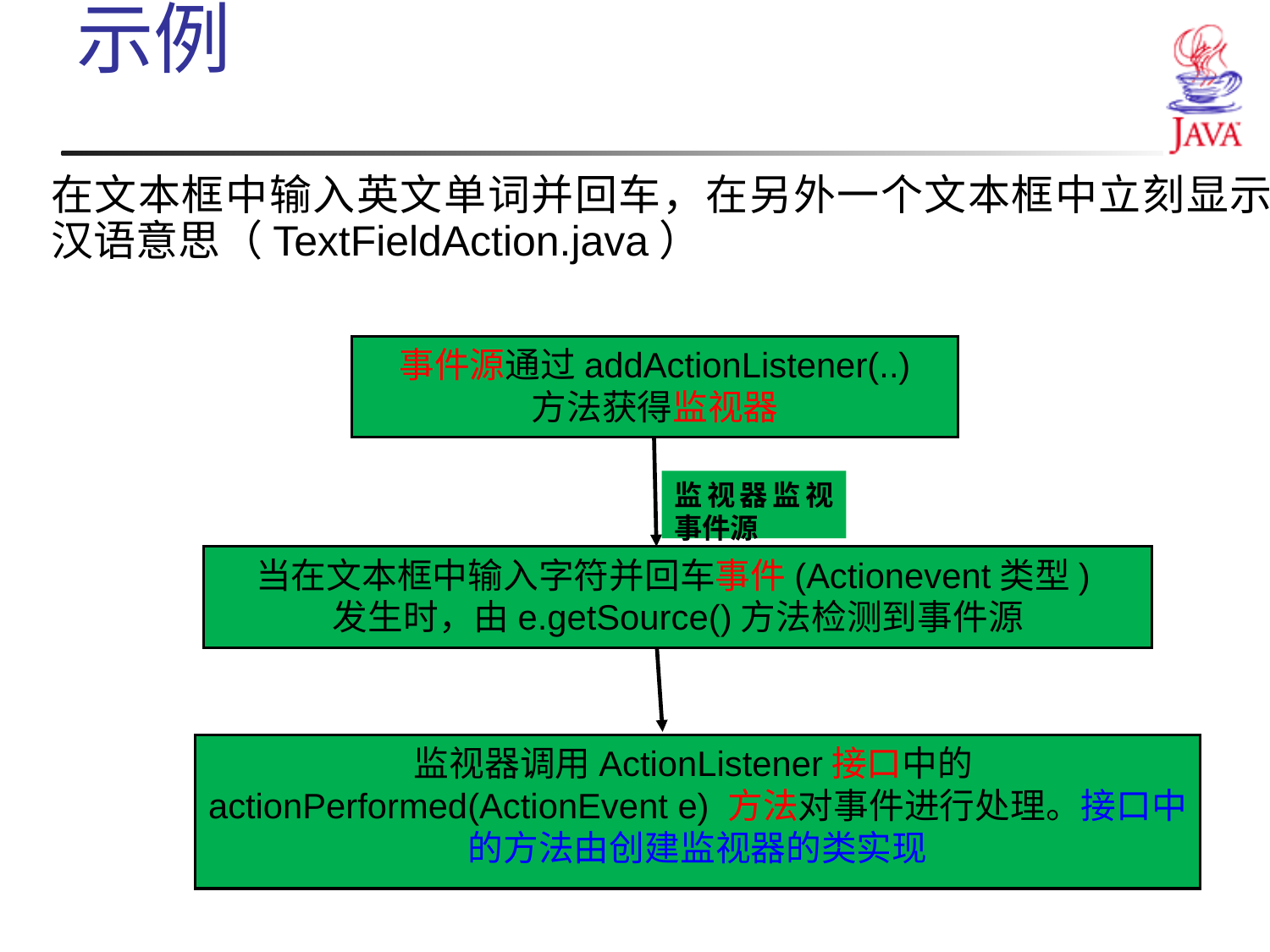

# 示例
在文本框中输入英文单词并回车，在另外一个文本框中立刻显示汉语意思（TextFieldAction.java）
事件源通过addActionListener(..)
方法获得监视器

监视器监视事件源
当在文本框中输入字符并回车事件(Actionevent类型)
发生时，由e.getSource()方法检测到事件源

监视器调用ActionListener接口中的actionPerformed(ActionEvent e) 方法对事件进行处理。接口中的方法由创建监视器的类实现